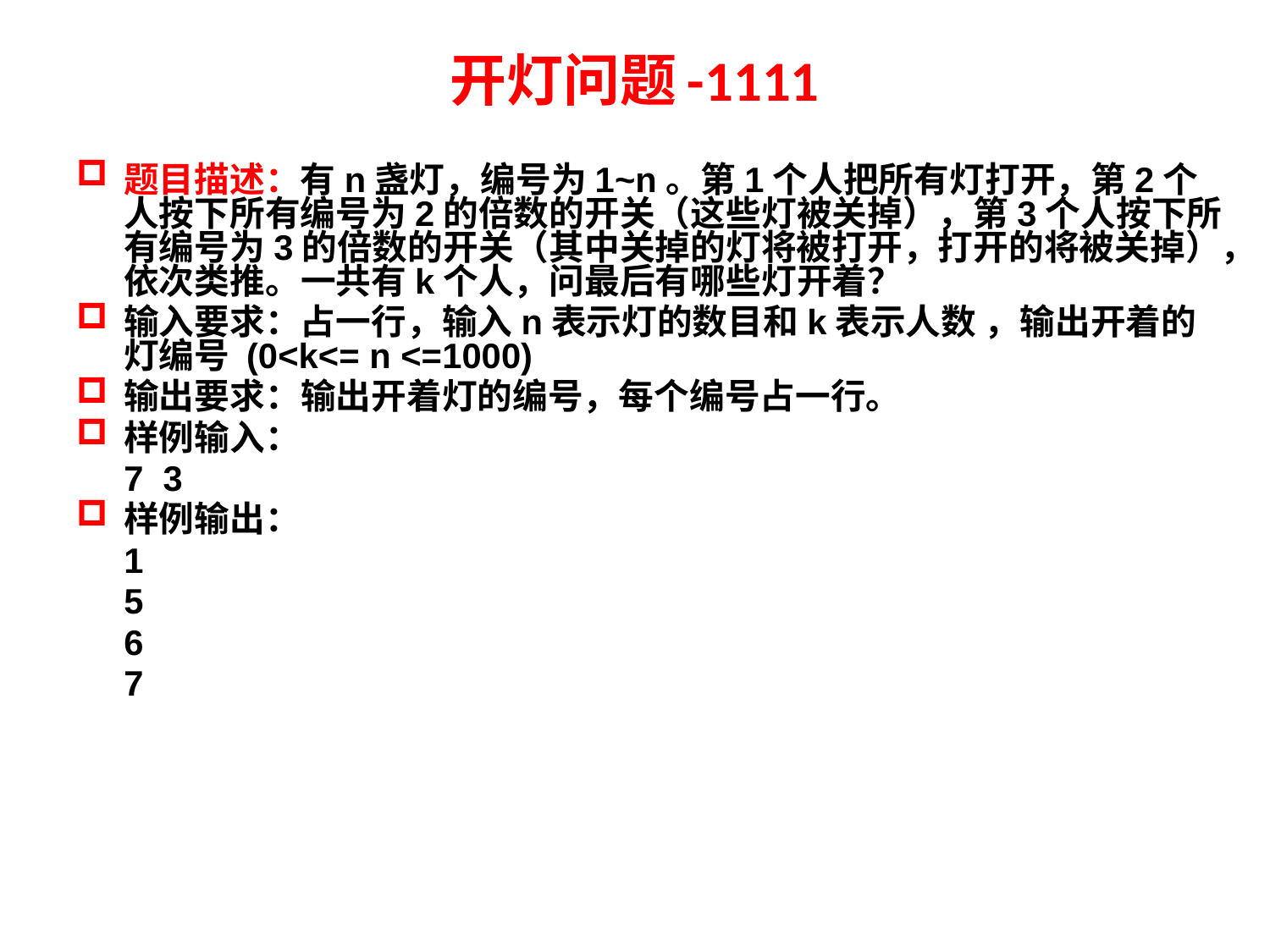

# 开灯问题-1111
题目描述：有n盏灯，编号为1~n。第1个人把所有灯打开，第2个人按下所有编号为2的倍数的开关（这些灯被关掉），第3个人按下所有编号为3的倍数的开关（其中关掉的灯将被打开，打开的将被关掉），依次类推。一共有k个人，问最后有哪些灯开着？
输入要求：占一行，输入n表示灯的数目和k表示人数 ，输出开着的灯编号 (0<k<= n <=1000)
输出要求：输出开着灯的编号，每个编号占一行。
样例输入：
	7  3
样例输出：
	1
	5
	6
	7